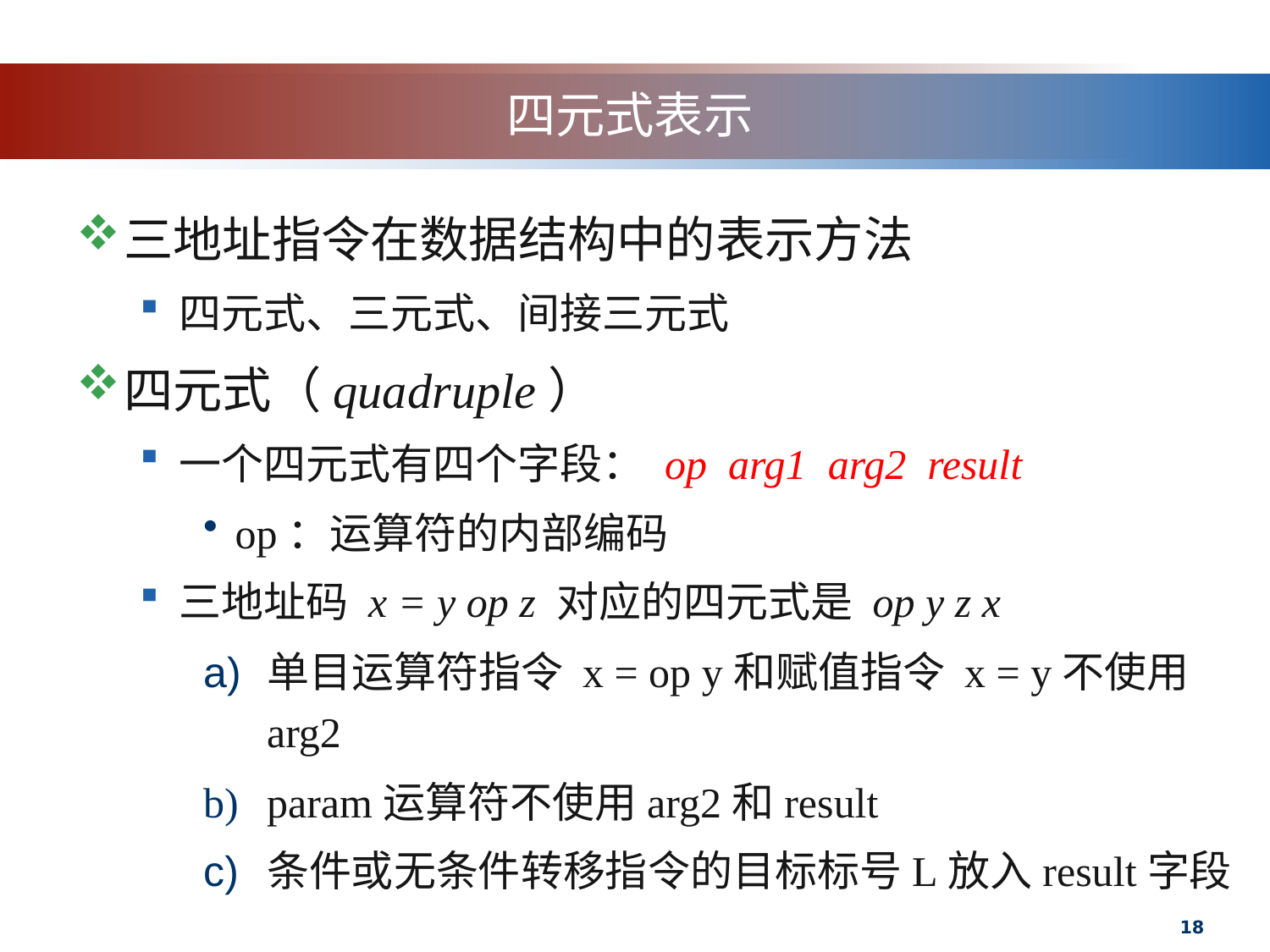

# 四元式表示
三地址指令在数据结构中的表示方法
四元式、三元式、间接三元式
四元式（quadruple）
一个四元式有四个字段： op  arg1  arg2  result
op：运算符的内部编码
三地址码 x = y op z 对应的四元式是 op y z x
单目运算符指令 x = op y和赋值指令 x = y不使用arg2
param运算符不使用arg2和result
条件或无条件转移指令的目标标号L放入result字段
18